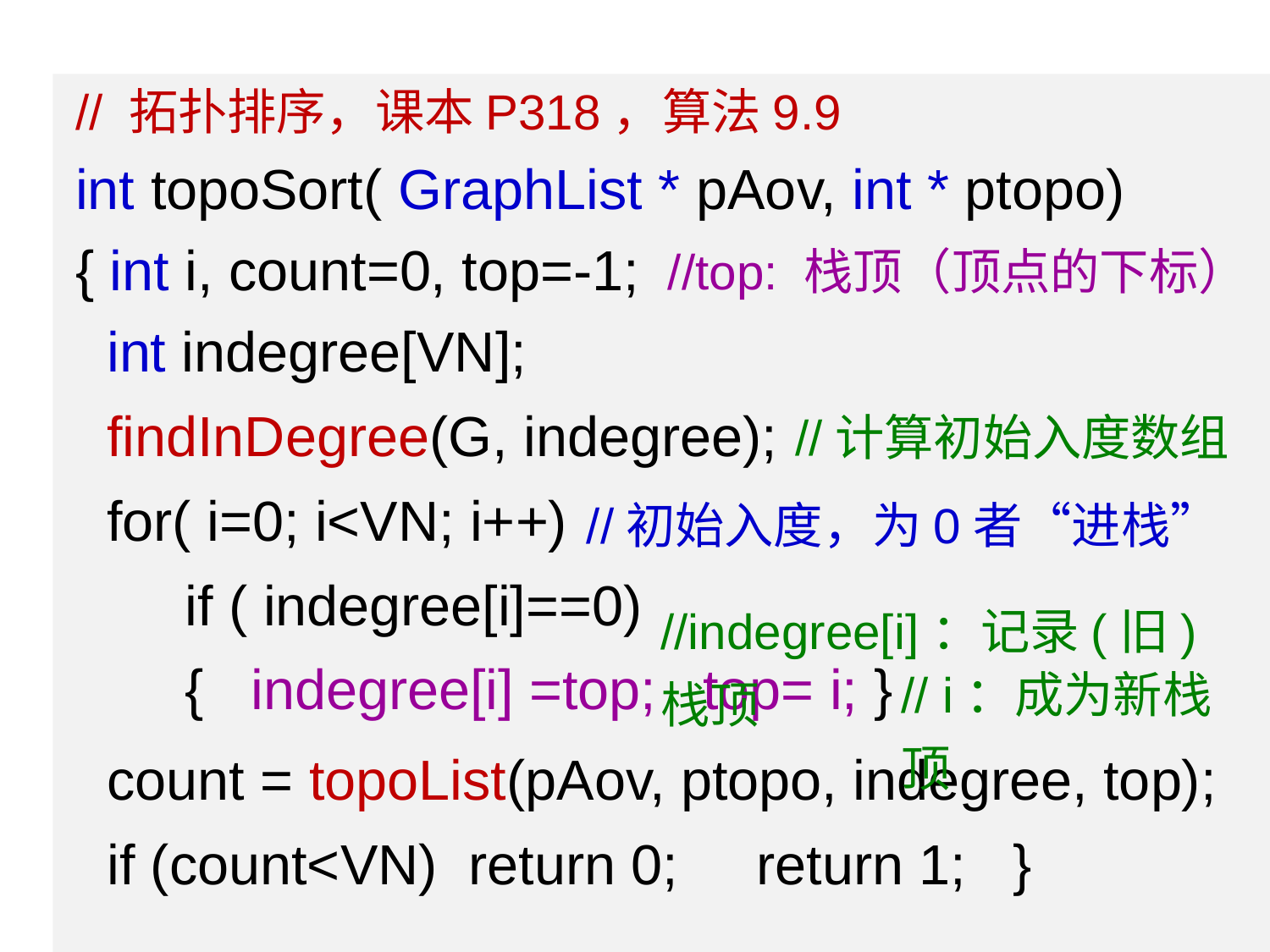

// 拓扑排序，课本P318，算法9.9
int topoSort( GraphList * pAov, int * ptopo)
{ int i, count=0, top=-1;
  int indegree[VN];
  findInDegree(G, indegree);
  for( i=0; i<VN; i++)
       if ( indegree[i]==0)
       {   indegree[i] =top;   top= i; }
  count = topoList(pAov, ptopo, indegree, top);
  if (count<VN)  return 0;     return 1;   }
//top: 栈顶（顶点的下标）
//计算初始入度数组
//初始入度，为0者“进栈”
//indegree[i]：记录(旧)栈顶
// i：成为新栈顶